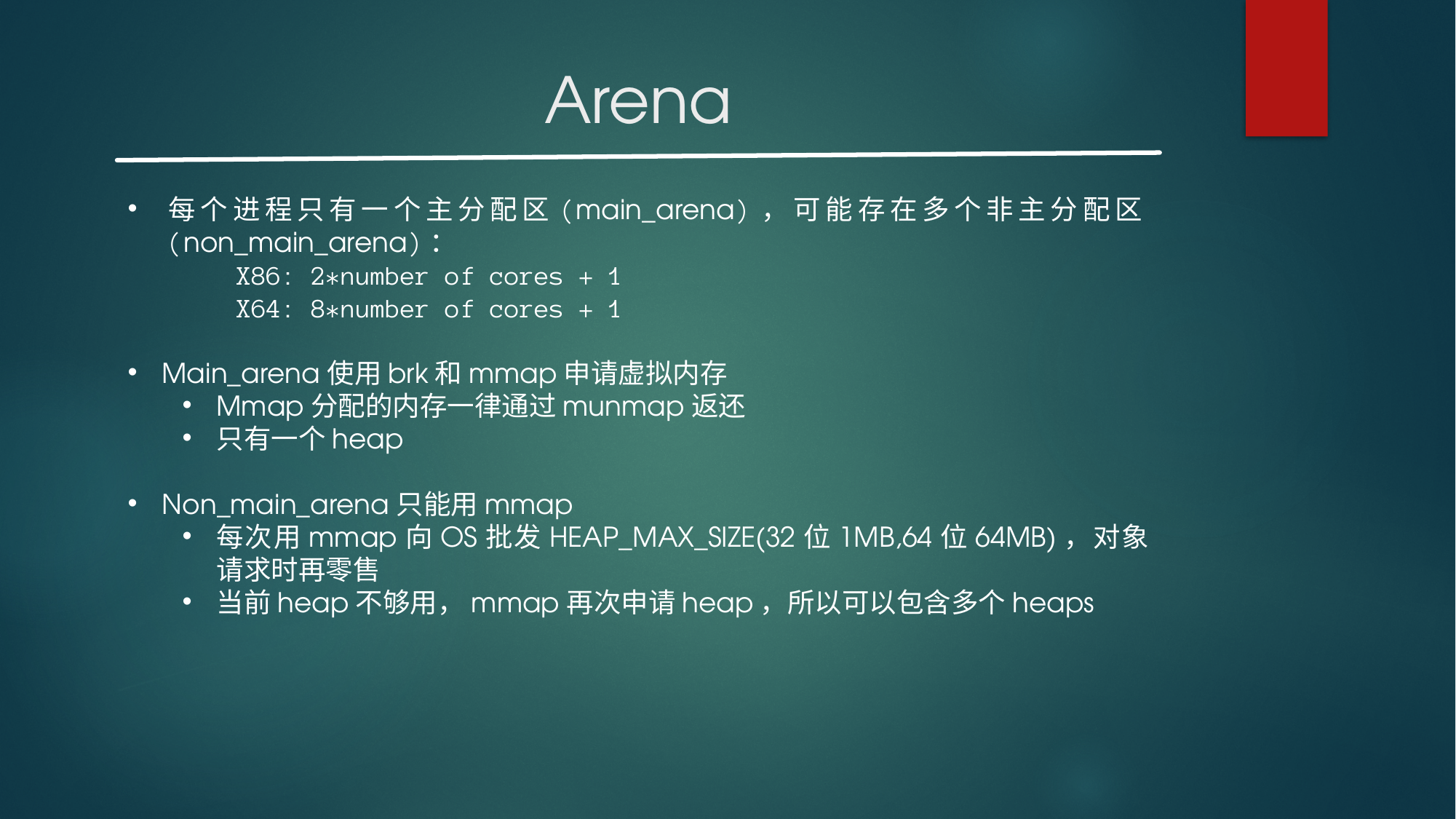

# Arena
每个进程只有一个主分配区(main_arena)，可能存在多个非主分配区(non_main_arena)：
	X86: 2*number of cores + 1
	X64: 8*number of cores + 1

Main_arena使用brk和mmap申请虚拟内存
Mmap分配的内存一律通过munmap返还
只有一个heap

Non_main_arena只能用mmap
每次用mmap向OS批发HEAP_MAX_SIZE(32位1MB,64位64MB)，对象请求时再零售
当前heap不够用，mmap再次申请heap，所以可以包含多个heaps